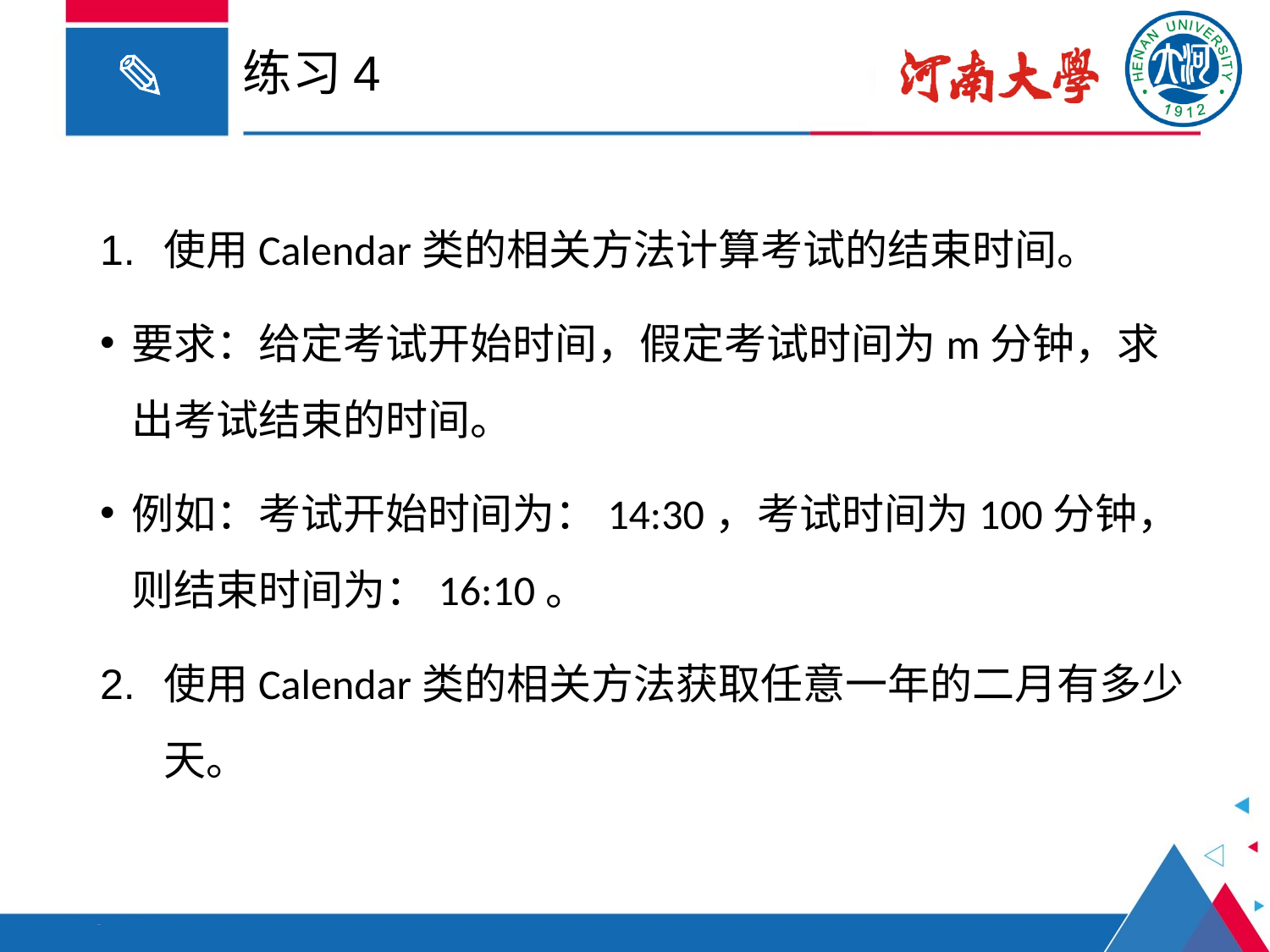

# 练习4
使用Calendar类的相关方法计算考试的结束时间。
要求：给定考试开始时间，假定考试时间为m分钟，求出考试结束的时间。
例如：考试开始时间为：14:30，考试时间为100分钟，则结束时间为：16:10。
使用Calendar类的相关方法获取任意一年的二月有多少天。